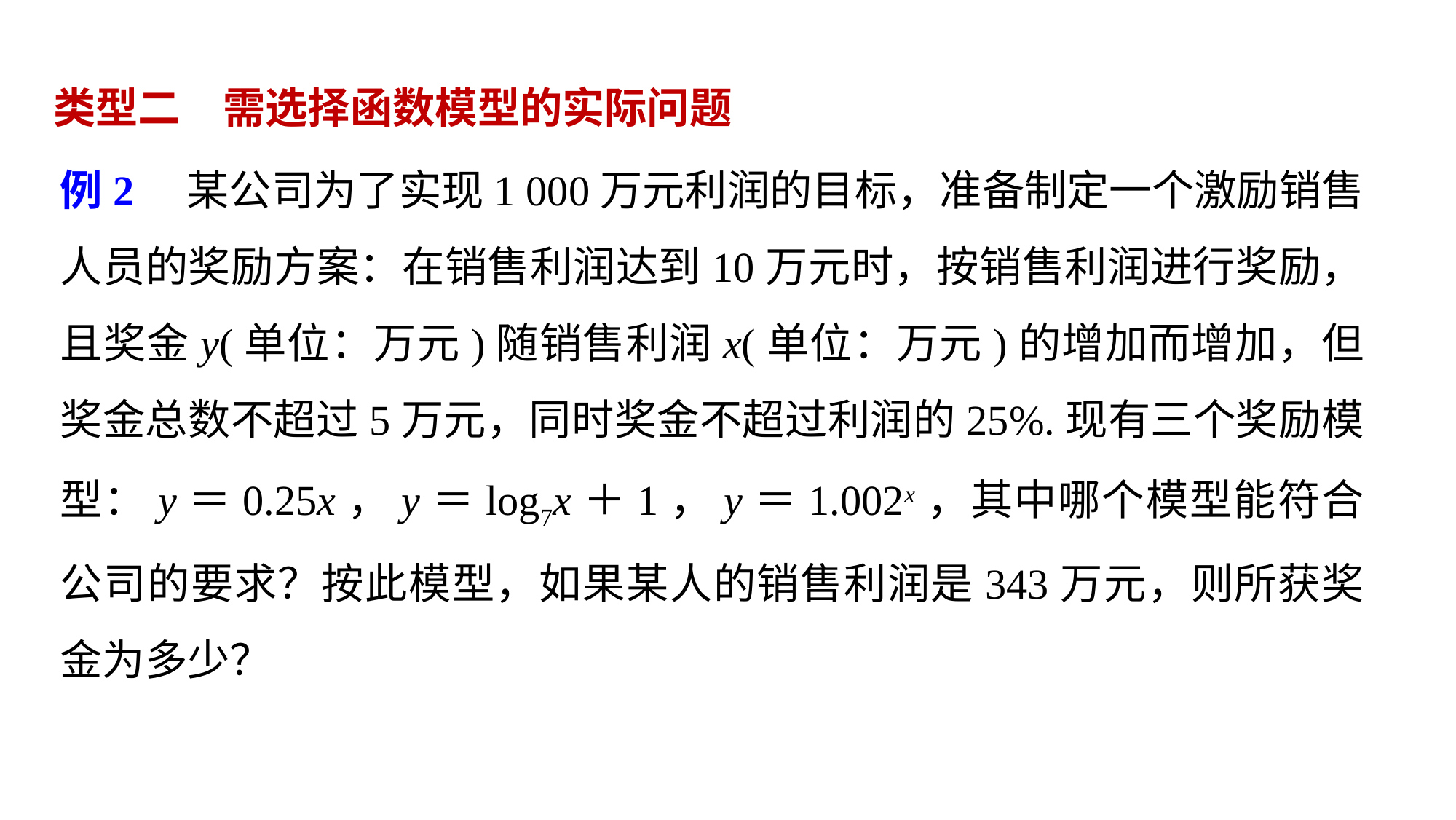

类型二　需选择函数模型的实际问题
例2　某公司为了实现1 000万元利润的目标，准备制定一个激励销售人员的奖励方案：在销售利润达到10万元时，按销售利润进行奖励，且奖金y(单位：万元)随销售利润x(单位：万元)的增加而增加，但奖金总数不超过5万元，同时奖金不超过利润的25%.现有三个奖励模型：y＝0.25x，y＝log7x＋1，y＝1.002x，其中哪个模型能符合公司的要求？按此模型，如果某人的销售利润是343万元，则所获奖金为多少？